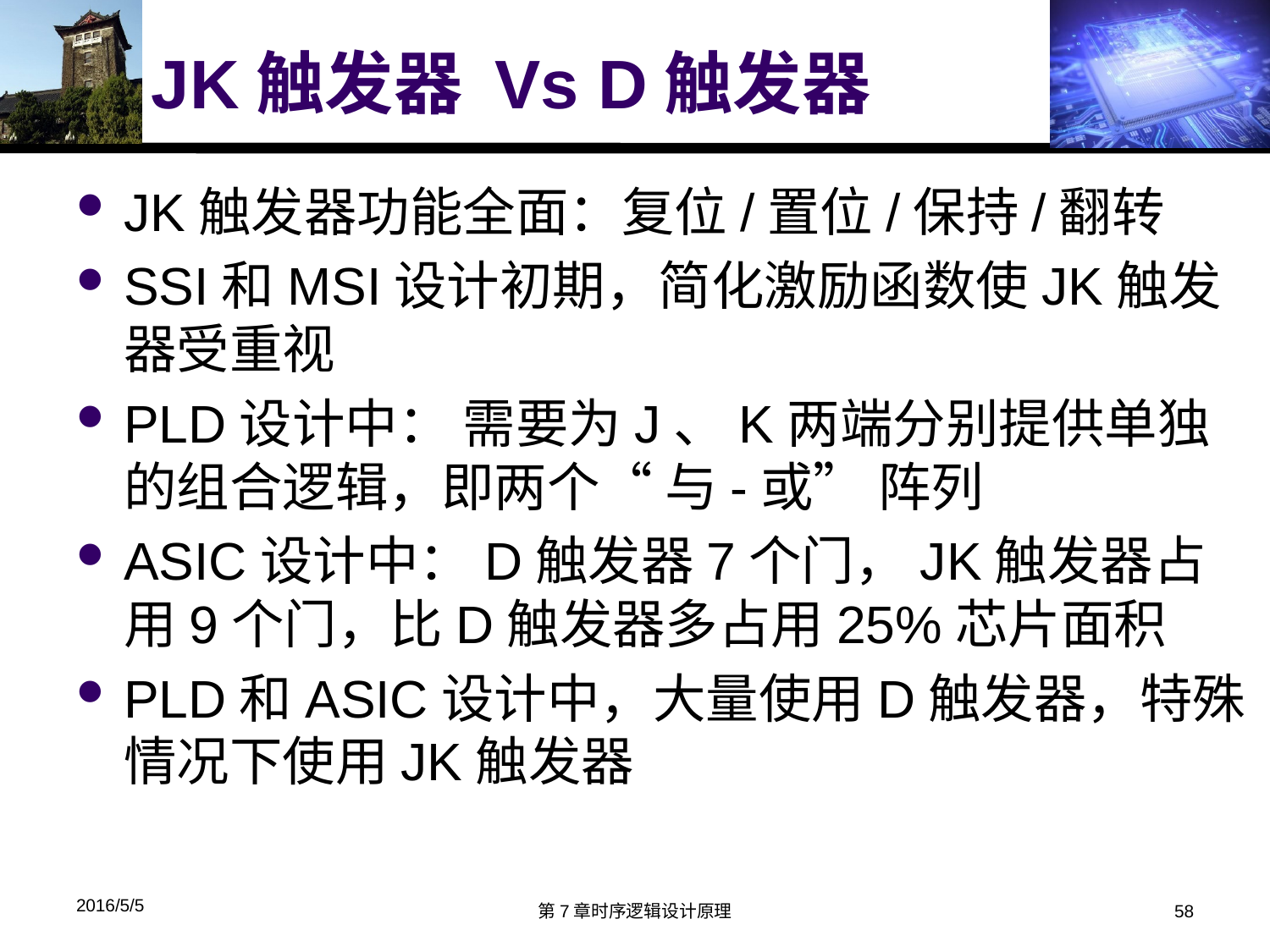

# JK触发器 Vs D触发器
JK触发器功能全面：复位/置位/保持/翻转
SSI和MSI设计初期，简化激励函数使JK触发器受重视
PLD设计中： 需要为J、K两端分别提供单独的组合逻辑，即两个“ 与-或” 阵列
ASIC设计中：D触发器7个门，JK触发器占用9个门，比D触发器多占用25%芯片面积
PLD和ASIC设计中，大量使用D触发器，特殊情况下使用JK触发器
2016/5/5
第7章时序逻辑设计原理
58